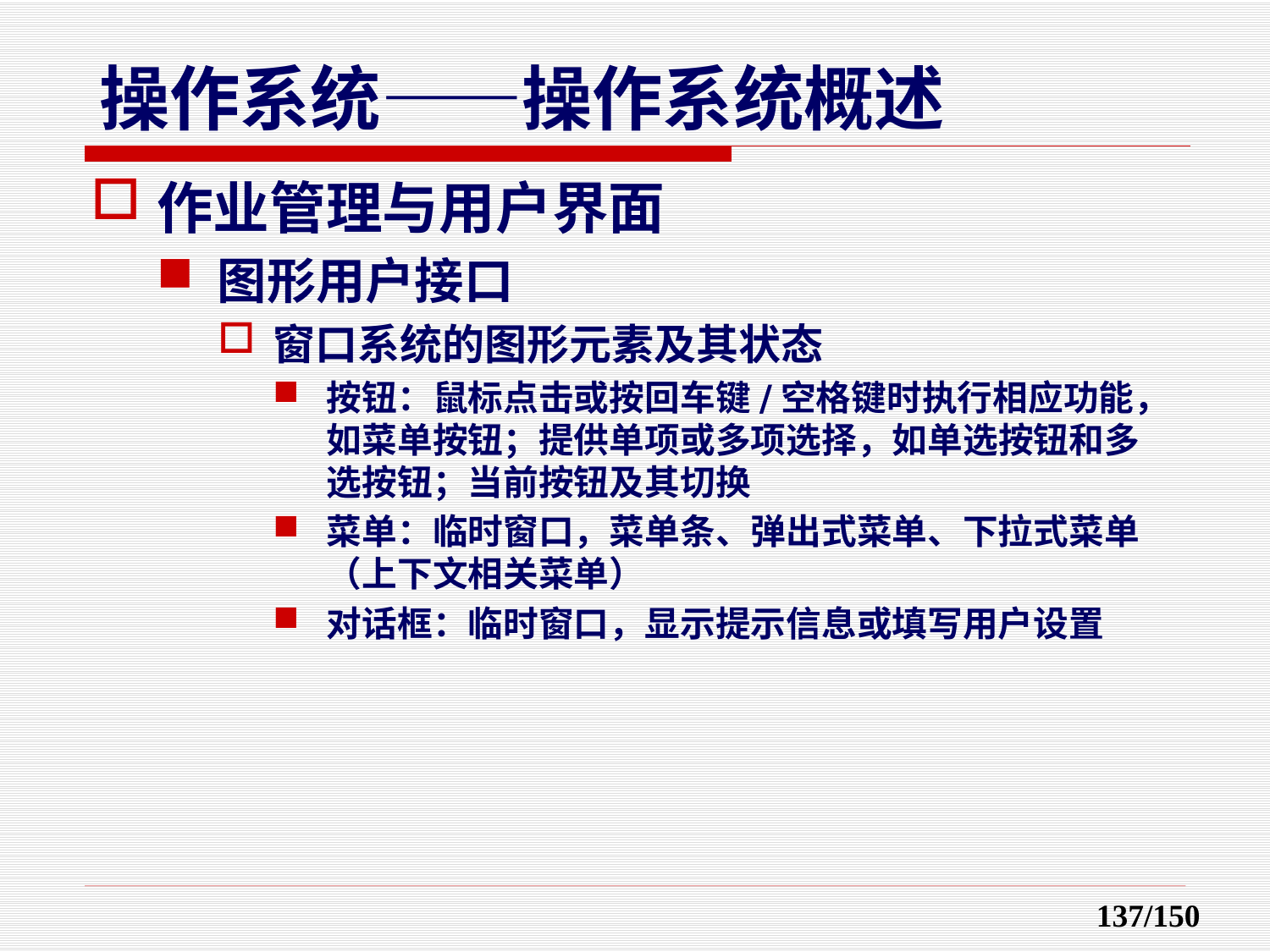

作业管理与用户界面
图形用户接口
窗口系统的图形元素及其状态
按钮：鼠标点击或按回车键/空格键时执行相应功能，如菜单按钮；提供单项或多项选择，如单选按钮和多选按钮；当前按钮及其切换
菜单：临时窗口，菜单条、弹出式菜单、下拉式菜单（上下文相关菜单）
对话框：临时窗口，显示提示信息或填写用户设置